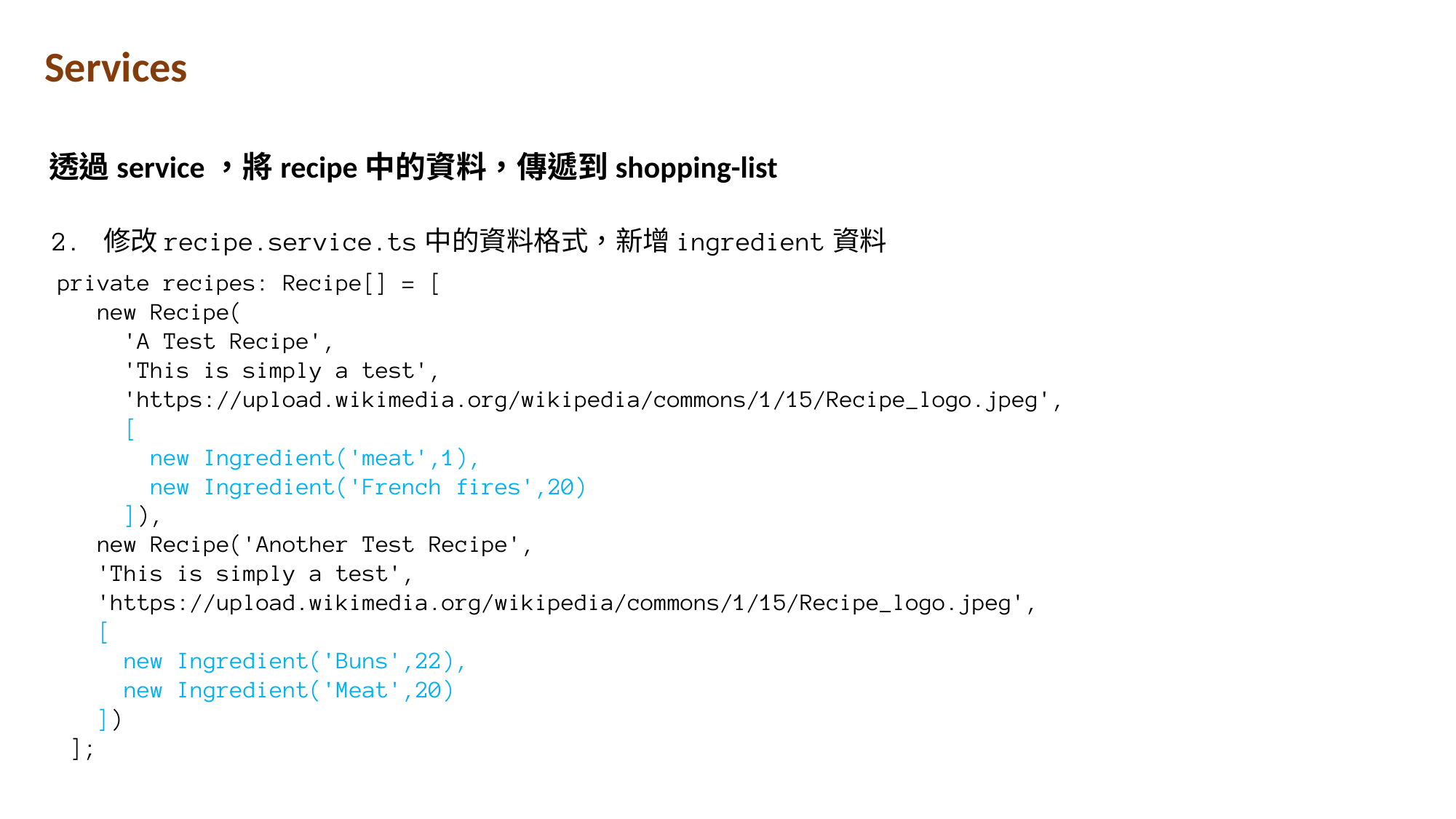

Services
透過service，將recipe中的資料，傳遞到shopping-list
2. 修改recipe.service.ts中的資料格式，新增ingredient資料
 private recipes: Recipe[] = [
    new Recipe(
      'A Test Recipe',
      'This is simply a test',
      'https://upload.wikimedia.org/wikipedia/commons/1/15/Recipe_logo.jpeg',
      [
        new Ingredient('meat',1),
        new Ingredient('French fires',20)
      ]),
    new Recipe('Another Test Recipe',
    'This is simply a test',
    'https://upload.wikimedia.org/wikipedia/commons/1/15/Recipe_logo.jpeg',
    [
      new Ingredient('Buns',22),
      new Ingredient('Meat',20)
    ])
  ];